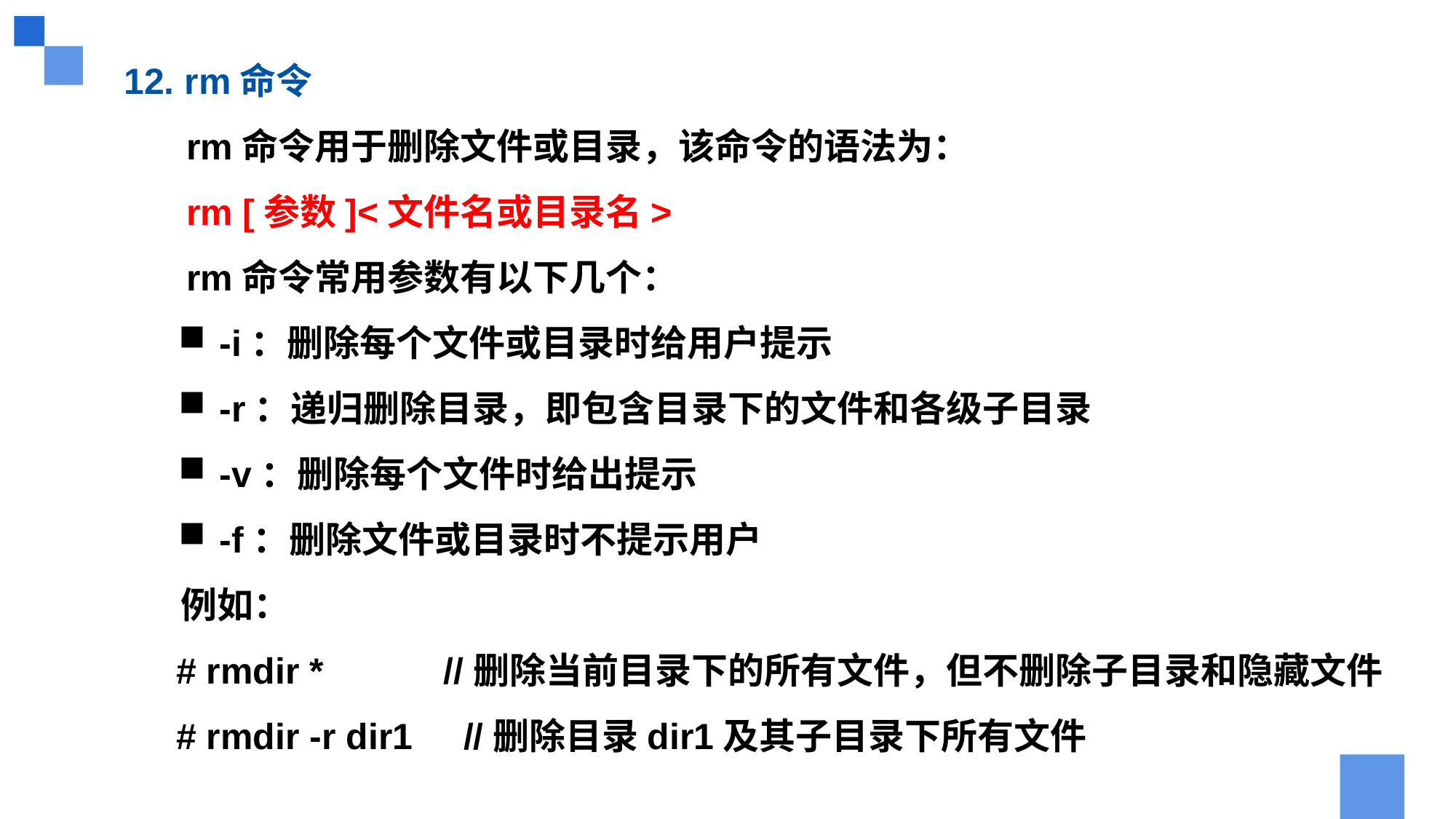

12. rm命令
   rm命令用于删除文件或目录，该命令的语法为：
   rm [参数]<文件名或目录名>
   rm命令常用参数有以下几个：
-i：删除每个文件或目录时给用户提示
-r：递归删除目录，即包含目录下的文件和各级子目录
-v：删除每个文件时给出提示
-f：删除文件或目录时不提示用户
  例如：
  # rmdir *	          //删除当前目录下的所有文件，但不删除子目录和隐藏文件
  # rmdir -r dir1     //删除目录dir1及其子目录下所有文件
23